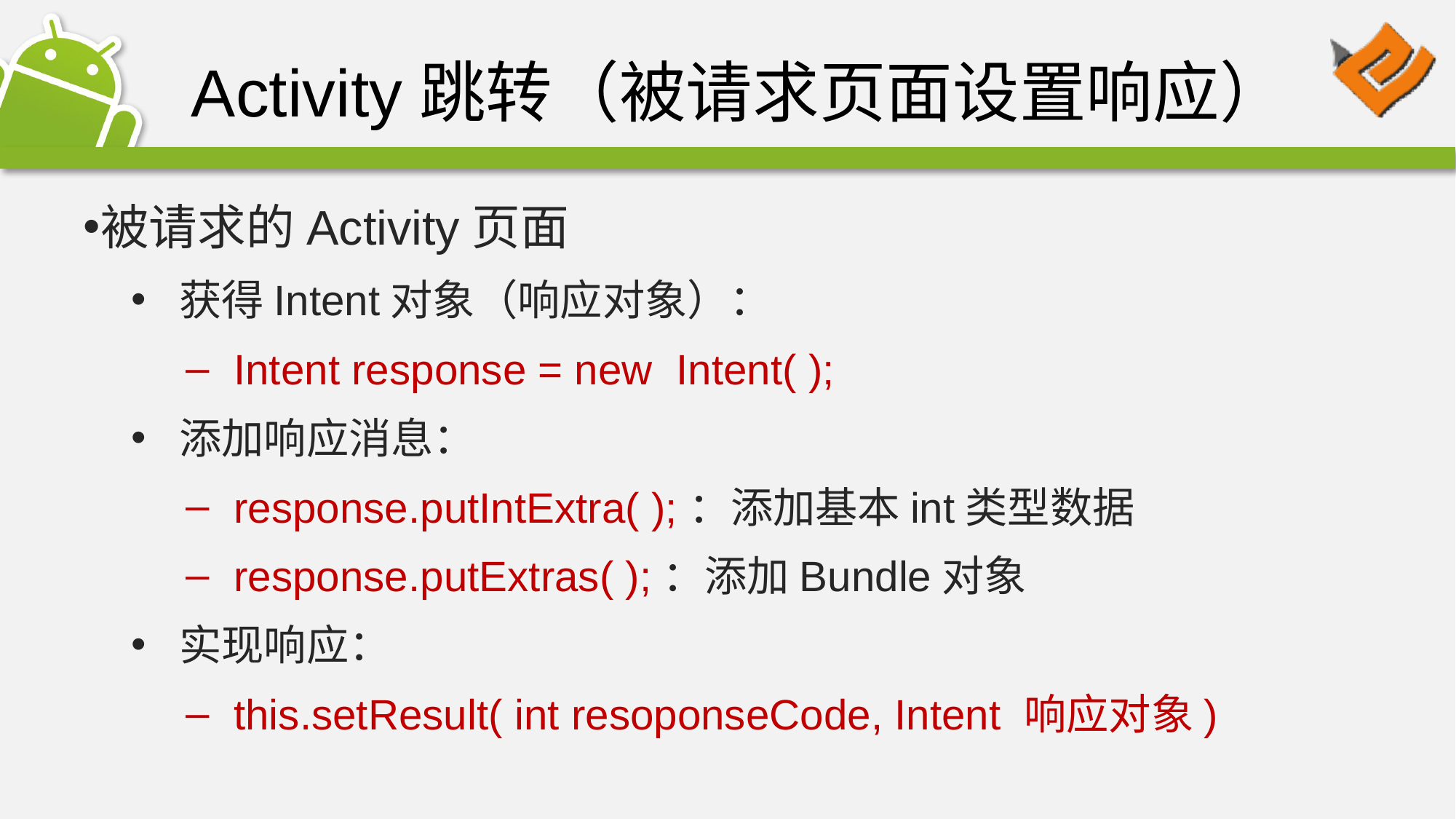

# Activity跳转（被请求页面设置响应）
被请求的Activity页面
获得Intent对象（响应对象）：
Intent response = new  Intent( );
添加响应消息：
response.putIntExtra( );：添加基本int类型数据
response.putExtras( );：添加Bundle对象
实现响应：
this.setResult( int resoponseCode, Intent 响应对象)